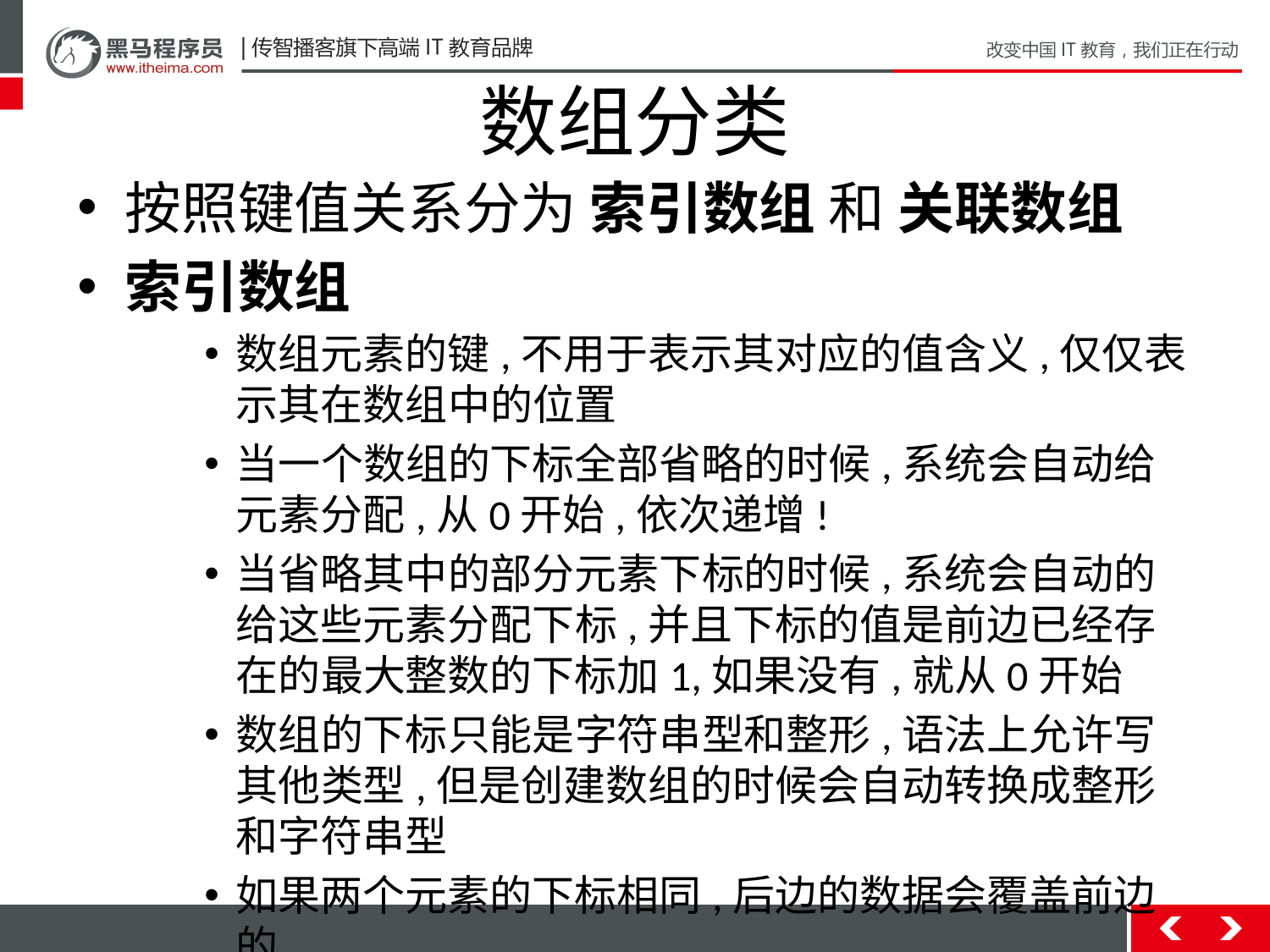

# 数组分类
按照键值关系分为 索引数组 和 关联数组
索引数组
数组元素的键,不用于表示其对应的值含义,仅仅表示其在数组中的位置
当一个数组的下标全部省略的时候,系统会自动给元素分配,从0开始,依次递增!
当省略其中的部分元素下标的时候,系统会自动的给这些元素分配下标,并且下标的值是前边已经存在的最大整数的下标加1,如果没有,就从0开始
数组的下标只能是字符串型和整形,语法上允许写其他类型,但是创建数组的时候会自动转换成整形和字符串型
如果两个元素的下标相同,后边的数据会覆盖前边的